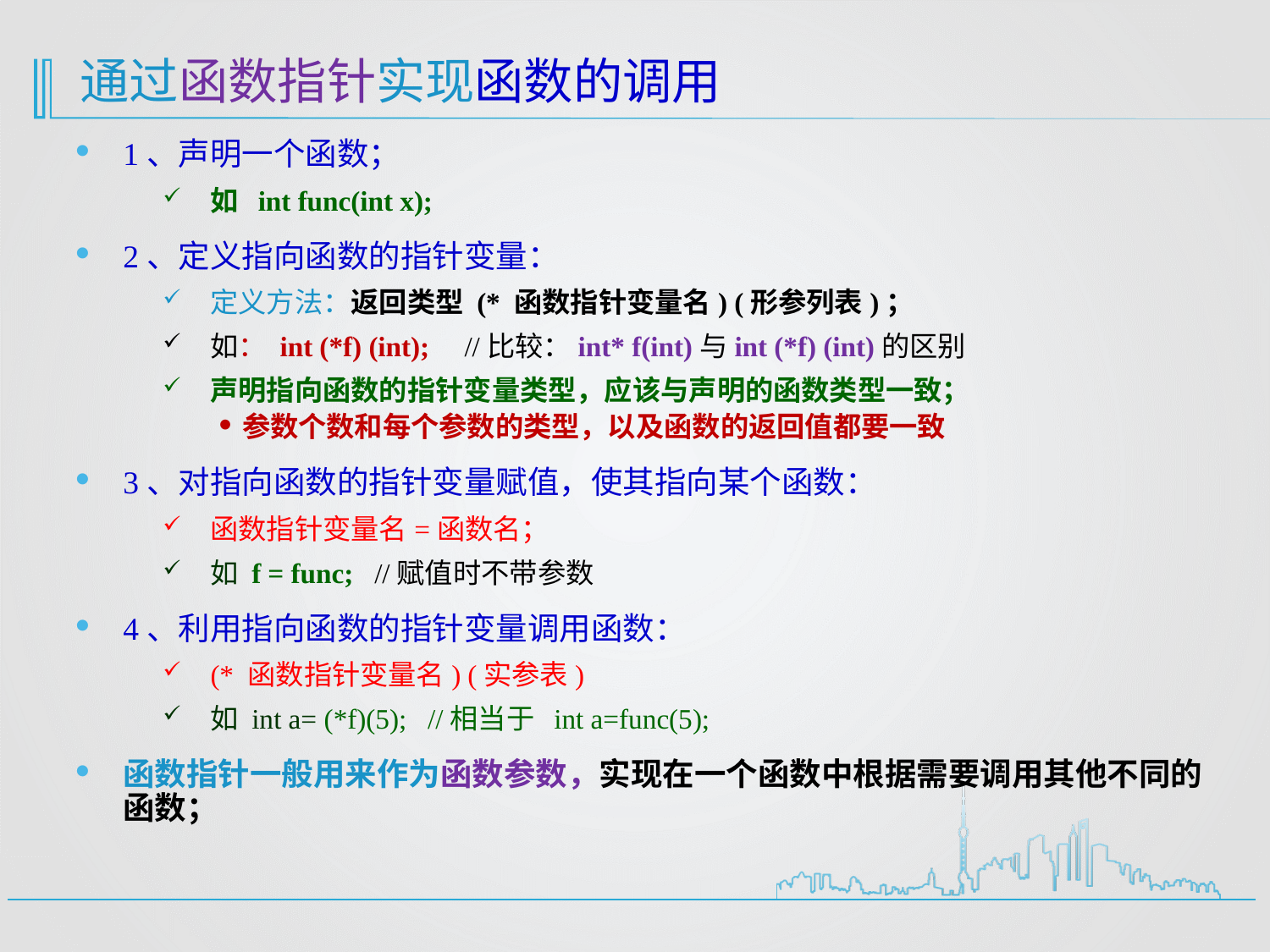

# 通过函数指针实现函数的调用
1、声明一个函数；
如  int func(int x);
2、定义指向函数的指针变量：
定义方法：返回类型 (* 函数指针变量名) (形参列表)；
如： int (*f) (int);     //比较：int* f(int)与int (*f) (int)的区别
声明指向函数的指针变量类型，应该与声明的函数类型一致；
参数个数和每个参数的类型，以及函数的返回值都要一致
3、对指向函数的指针变量赋值，使其指向某个函数：
函数指针变量名=函数名；
如 f = func;   //赋值时不带参数
4、利用指向函数的指针变量调用函数：
(* 函数指针变量名) (实参表)
如 int a= (*f)(5);   //相当于  int a=func(5);
函数指针一般用来作为函数参数，实现在一个函数中根据需要调用其他不同的函数；